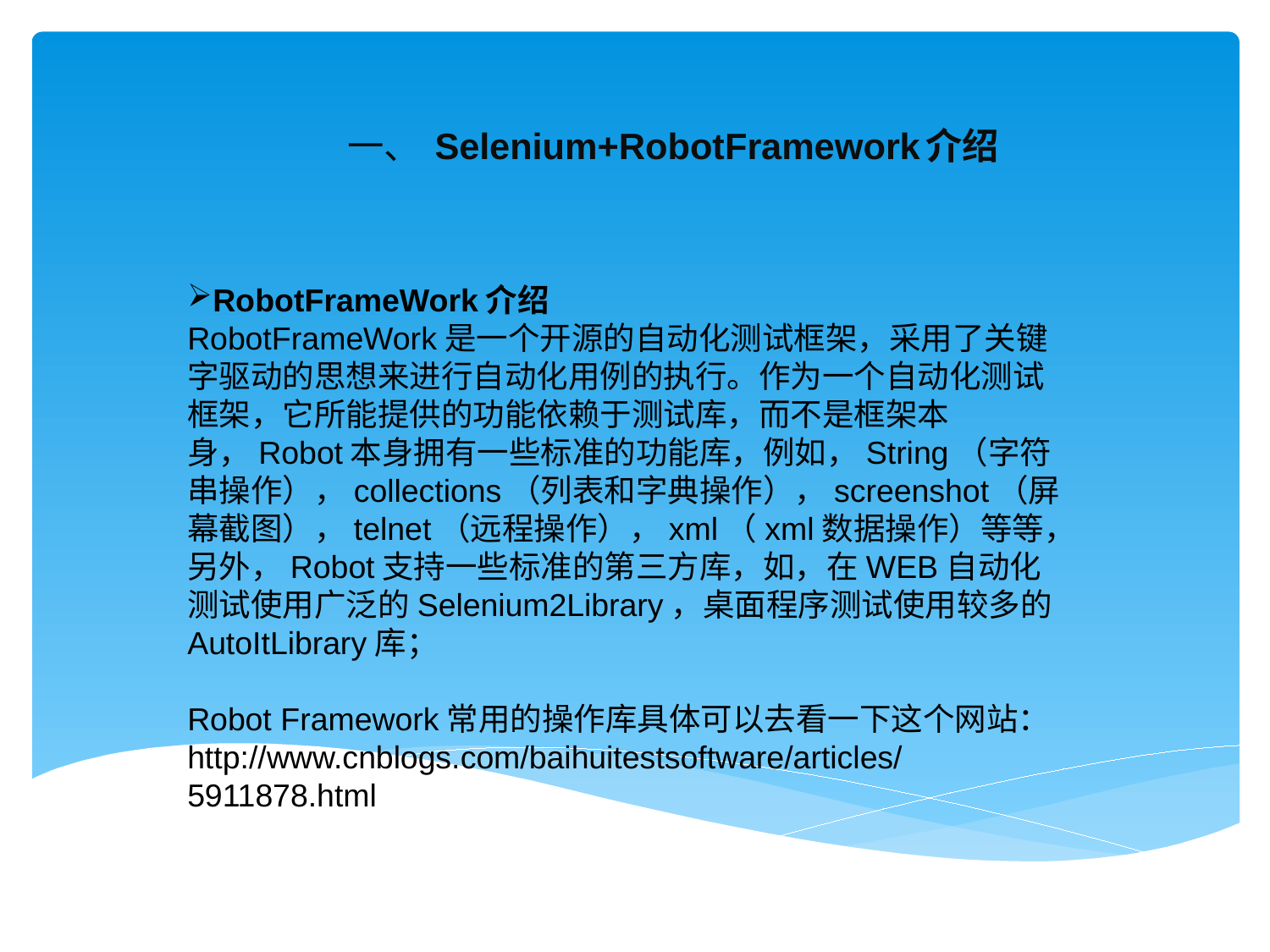

一、 Selenium+RobotFramework介绍

RobotFrameWork介绍
RobotFrameWork是一个开源的自动化测试框架，采用了关键字驱动的思想来进行自动化用例的执行。作为一个自动化测试框架，它所能提供的功能依赖于测试库，而不是框架本身，Robot本身拥有一些标准的功能库，例如，String（字符串操作），collections（列表和字典操作），screenshot（屏幕截图），telnet（远程操作），xml（xml数据操作）等等，另外，Robot支持一些标准的第三方库，如，在WEB自动化测试使用广泛的Selenium2Library，桌面程序测试使用较多的AutoItLibrary库；

Robot Framework常用的操作库具体可以去看一下这个网站：http://www.cnblogs.com/baihuitestsoftware/articles/5911878.html